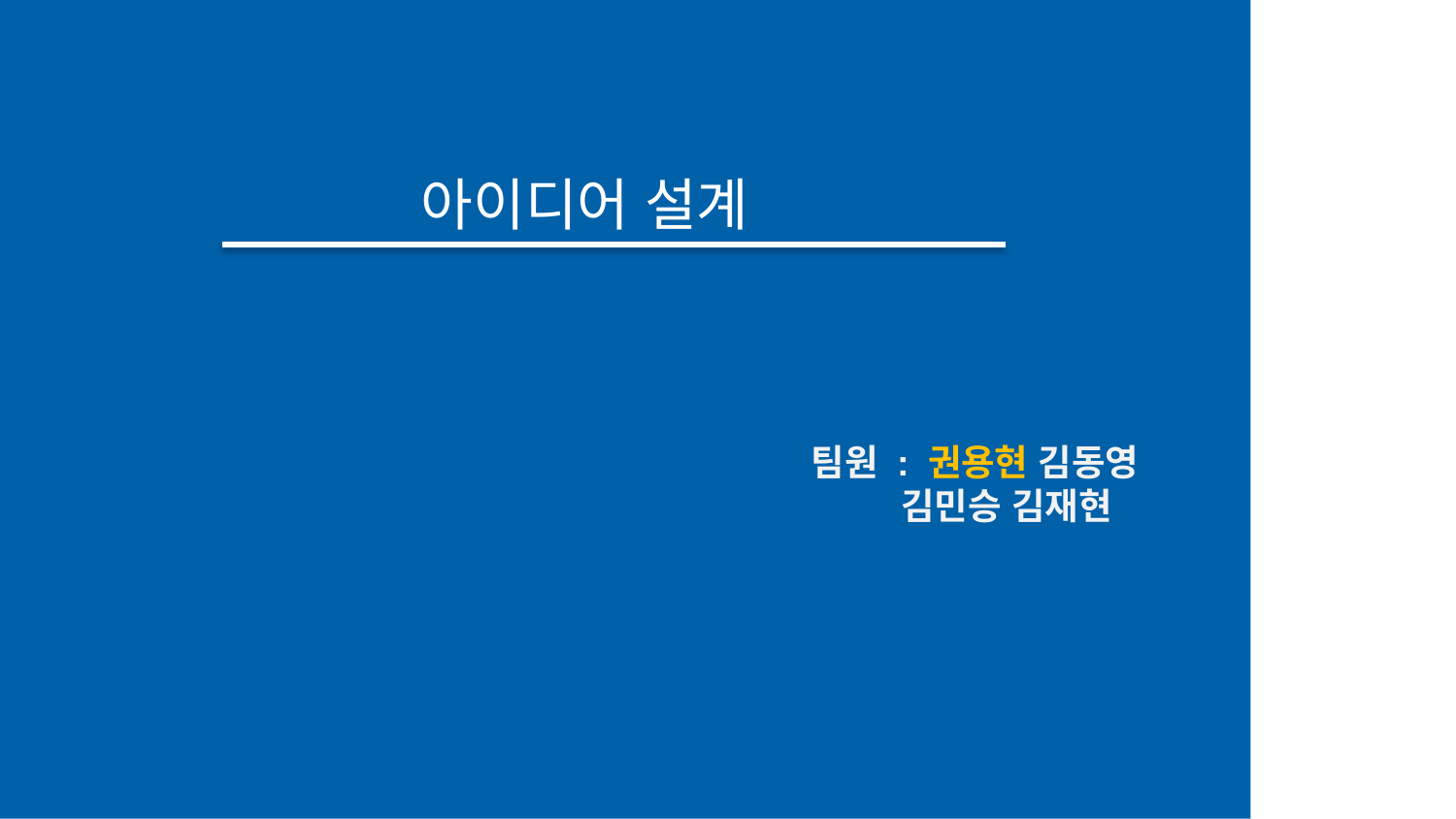

아이디어 설계
팀원 : 권용현 김동영
        김민승 김재현